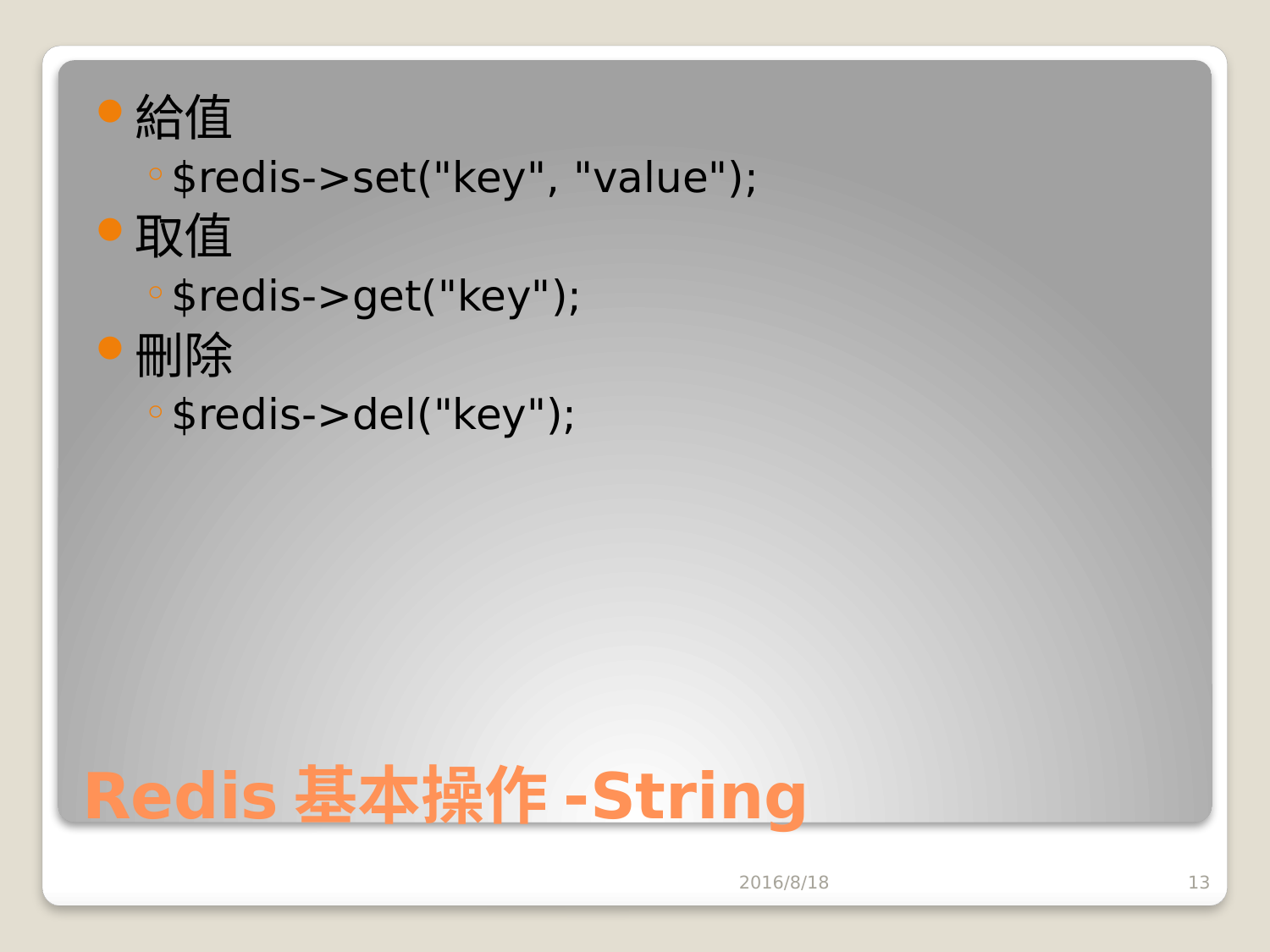

給值
$redis->set("key", "value");
取值
$redis->get("key");
刪除
$redis->del("key");

# Redis基本操作-String
2016/8/18
13